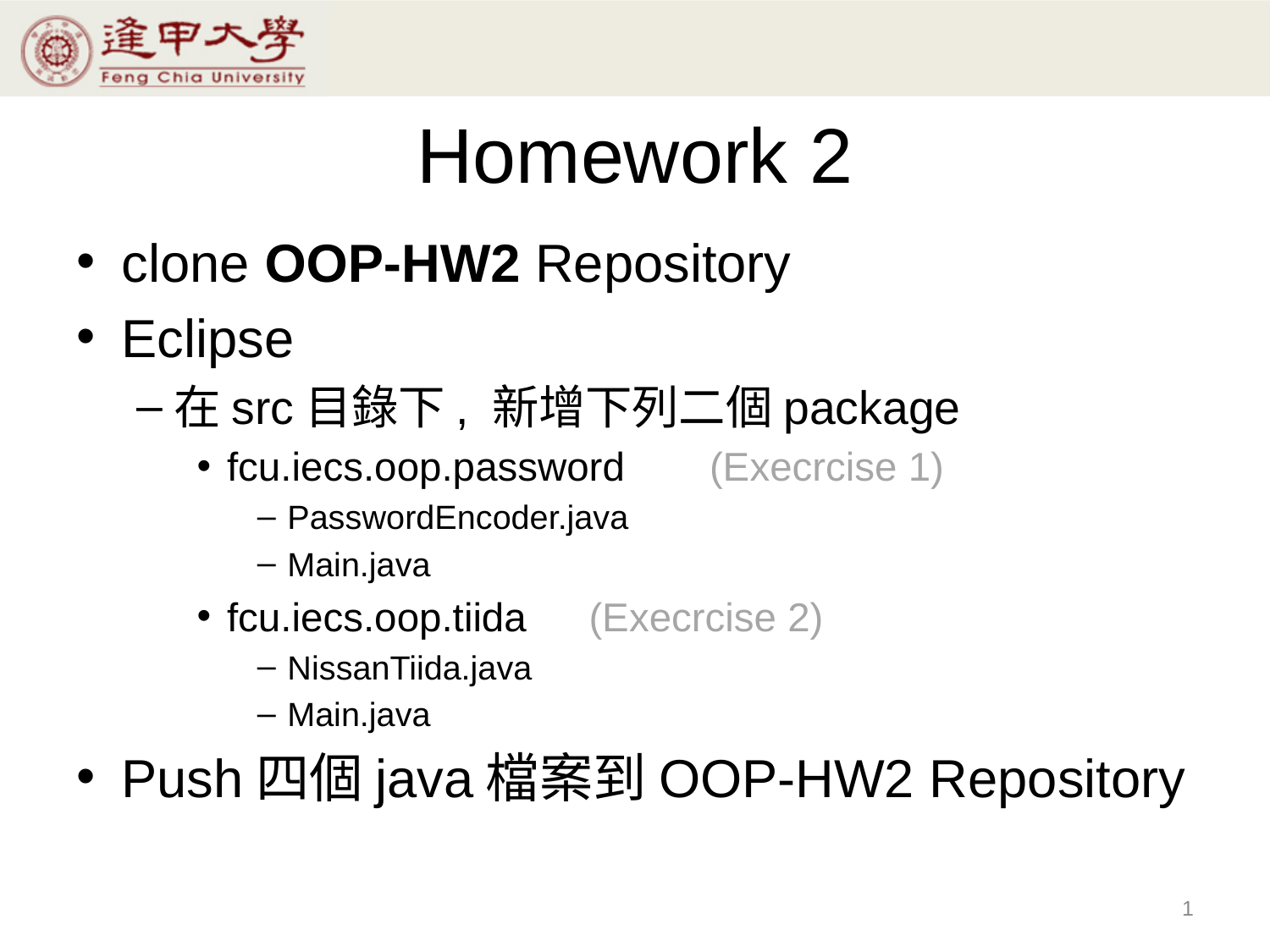

# Homework 2
clone OOP-HW2 Repository
Eclipse
在src目錄下, 新增下列二個package
fcu.iecs.oop.password 	(Execrcise 1)
PasswordEncoder.java
Main.java
fcu.iecs.oop.tiida 		(Execrcise 2)
NissanTiida.java
Main.java
Push四個java檔案到OOP-HW2 Repository
1